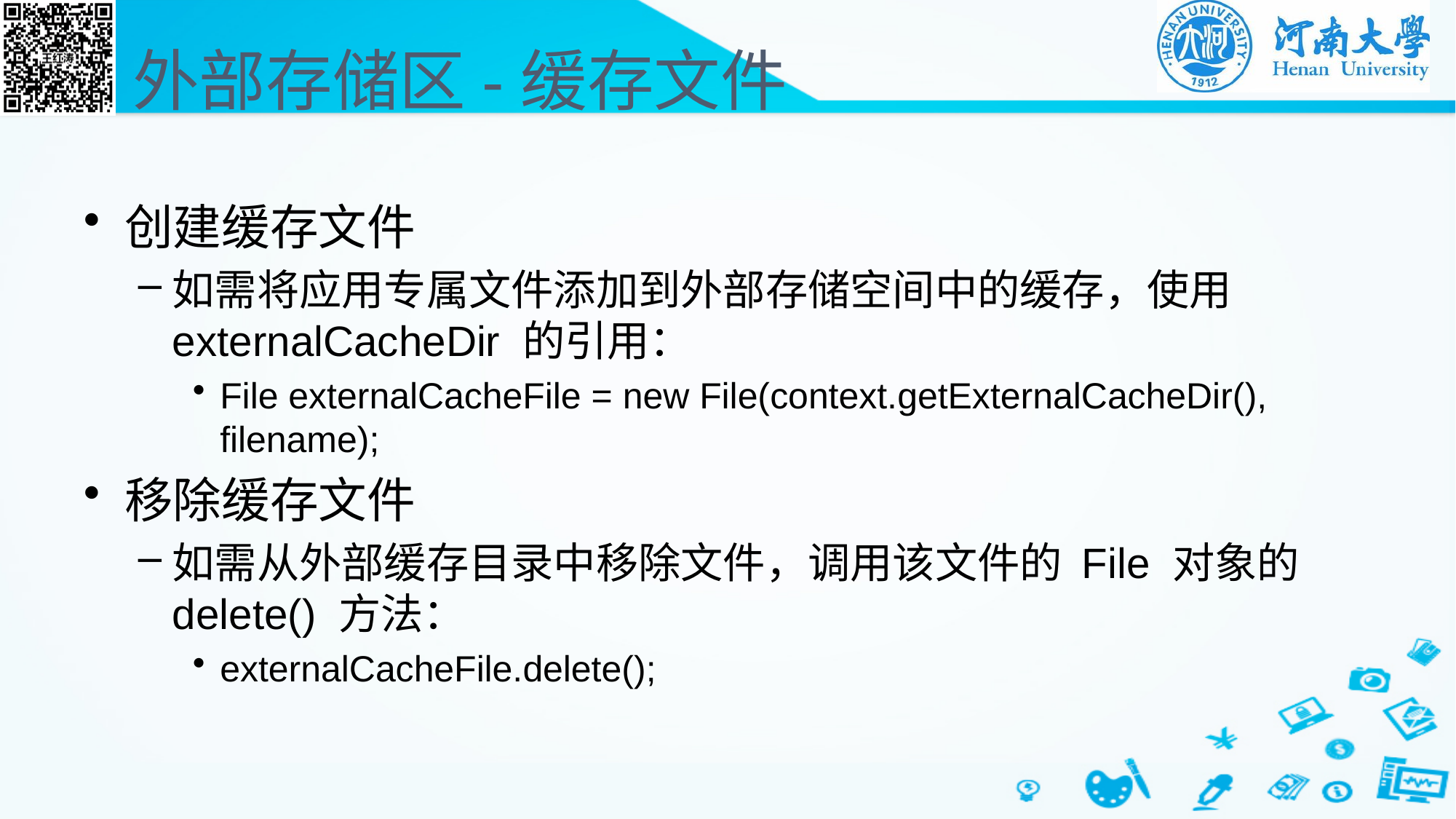

# 外部存储区-缓存文件
创建缓存文件
如需将应用专属文件添加到外部存储空间中的缓存，使用 externalCacheDir 的引用：
File externalCacheFile = new File(context.getExternalCacheDir(), filename);
移除缓存文件
如需从外部缓存目录中移除文件，调用该文件的 File 对象的 delete() 方法：
externalCacheFile.delete();